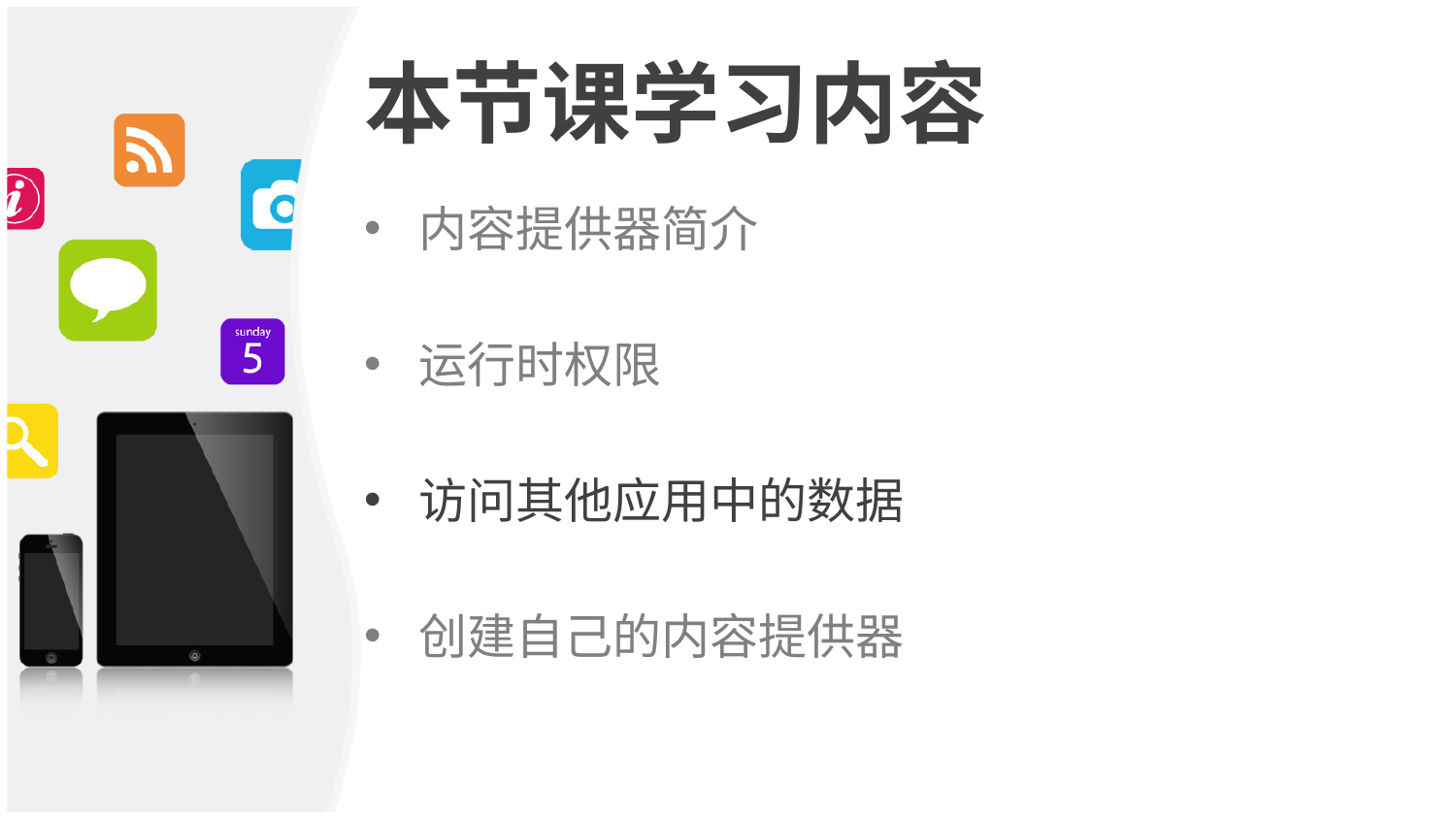

# 本节课学习内容
内容提供器简介

运行时权限

访问其他应用中的数据

创建自己的内容提供器